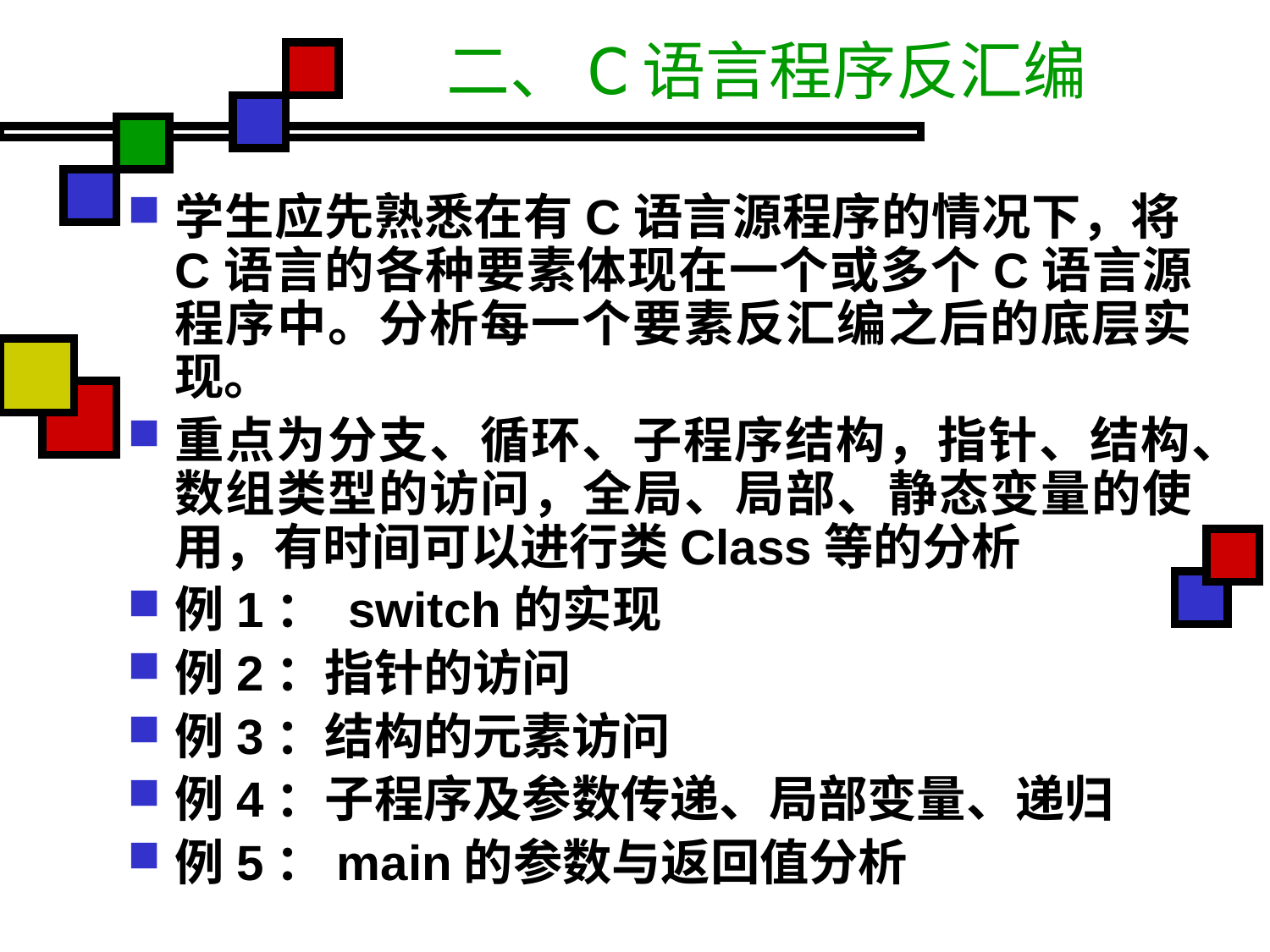

# 二、C语言程序反汇编
学生应先熟悉在有C语言源程序的情况下，将C语言的各种要素体现在一个或多个C语言源程序中。分析每一个要素反汇编之后的底层实现。
重点为分支、循环、子程序结构，指针、结构、数组类型的访问，全局、局部、静态变量的使用，有时间可以进行类Class等的分析
例1： switch的实现
例2：指针的访问
例3：结构的元素访问
例4：子程序及参数传递、局部变量、递归
例5：main的参数与返回值分析